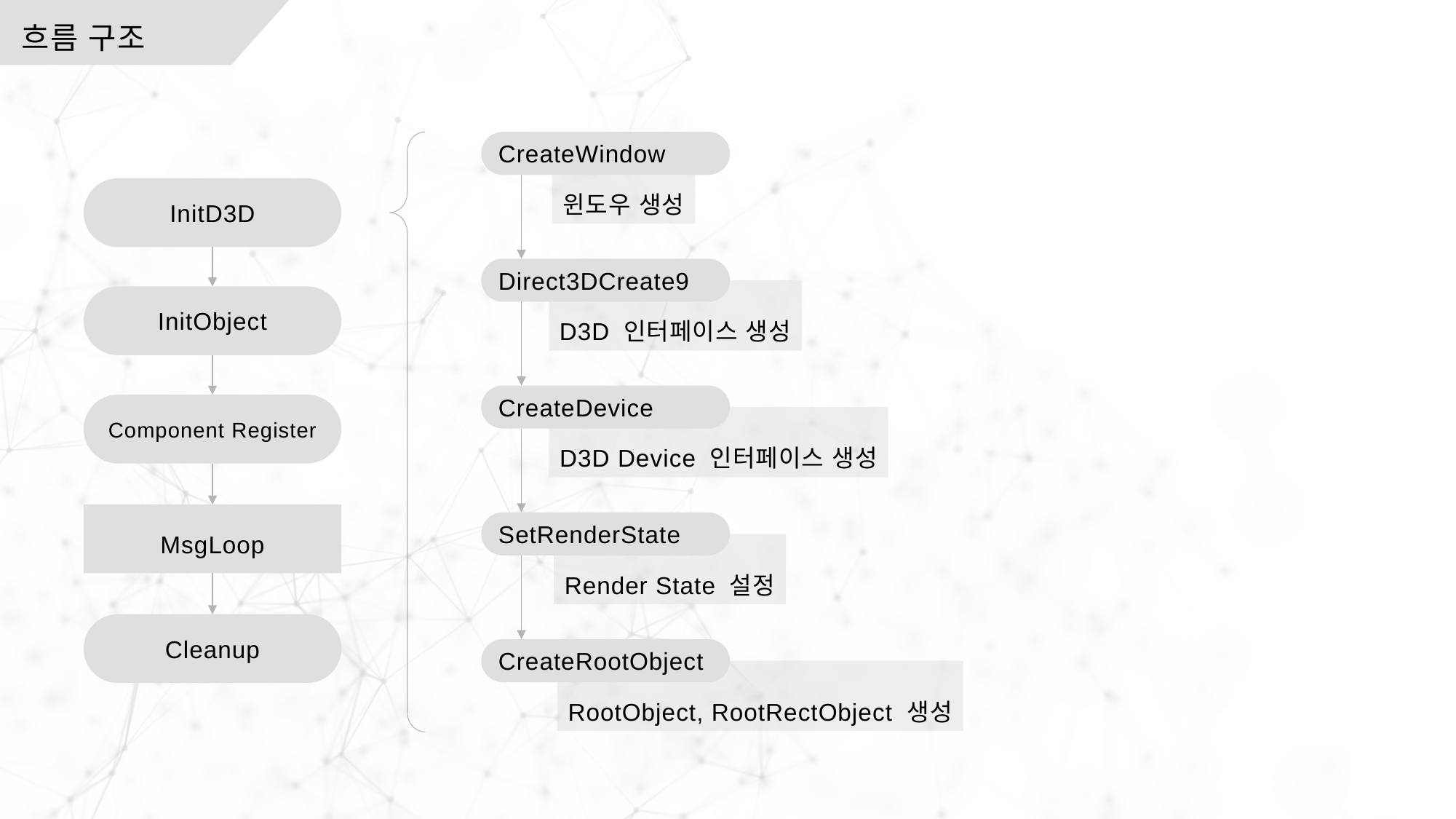

흐름 구조

CreateWindow
윈도우 생성
InitD3D
Direct3DCreate9
D3D 인터페이스 생성
InitObject
CreateDevice
D3D Device 인터페이스 생성
Component Register
MsgLoop
SetRenderState
Render State 설정
Cleanup
CreateRootObject
RootObject, RootRectObject 생성